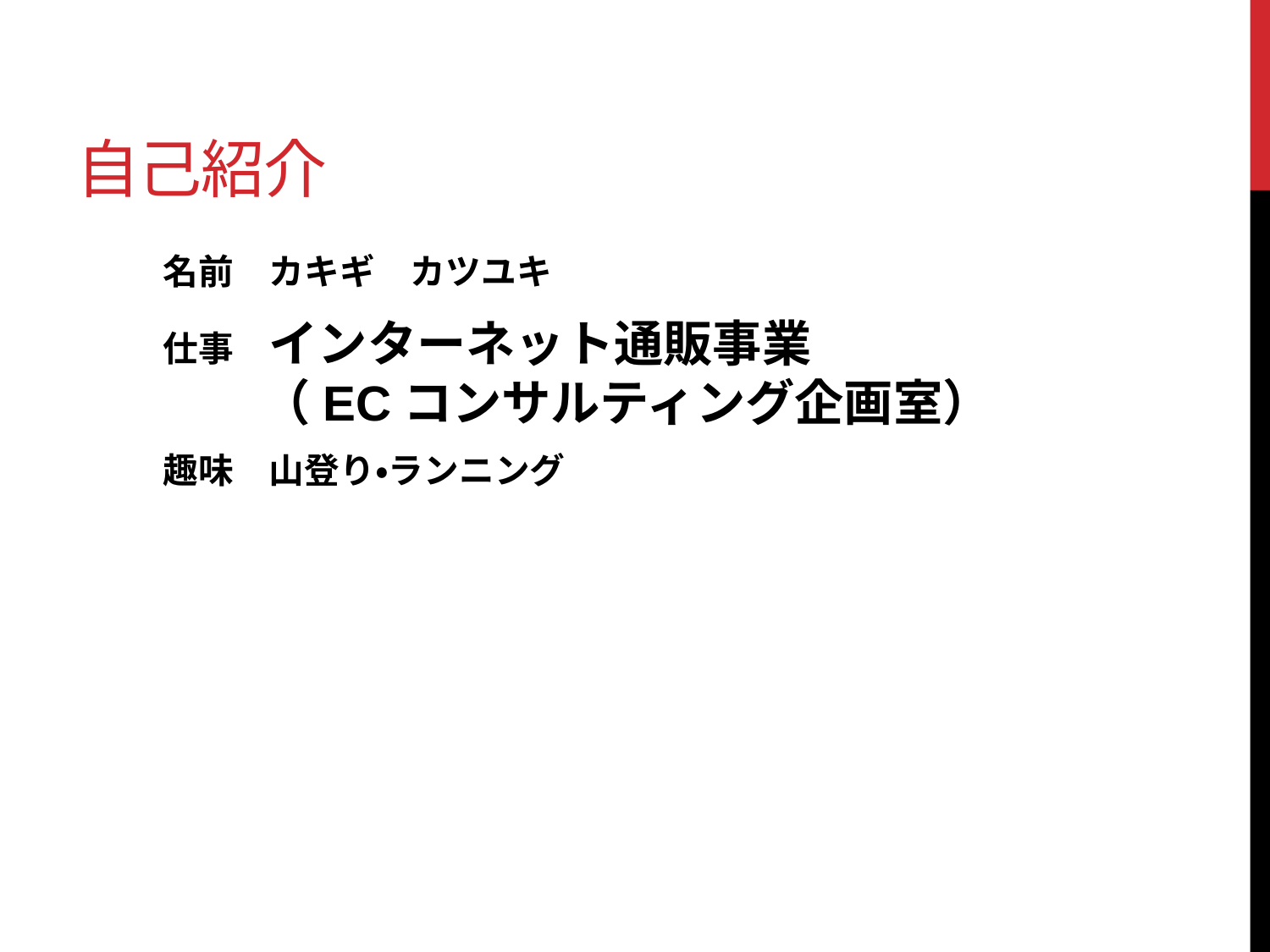

# 自己紹介
名前　カキギ　カツユキ
仕事　インターネット通販事業
　　（ECコンサルティング企画室）
趣味　山登り・ランニング